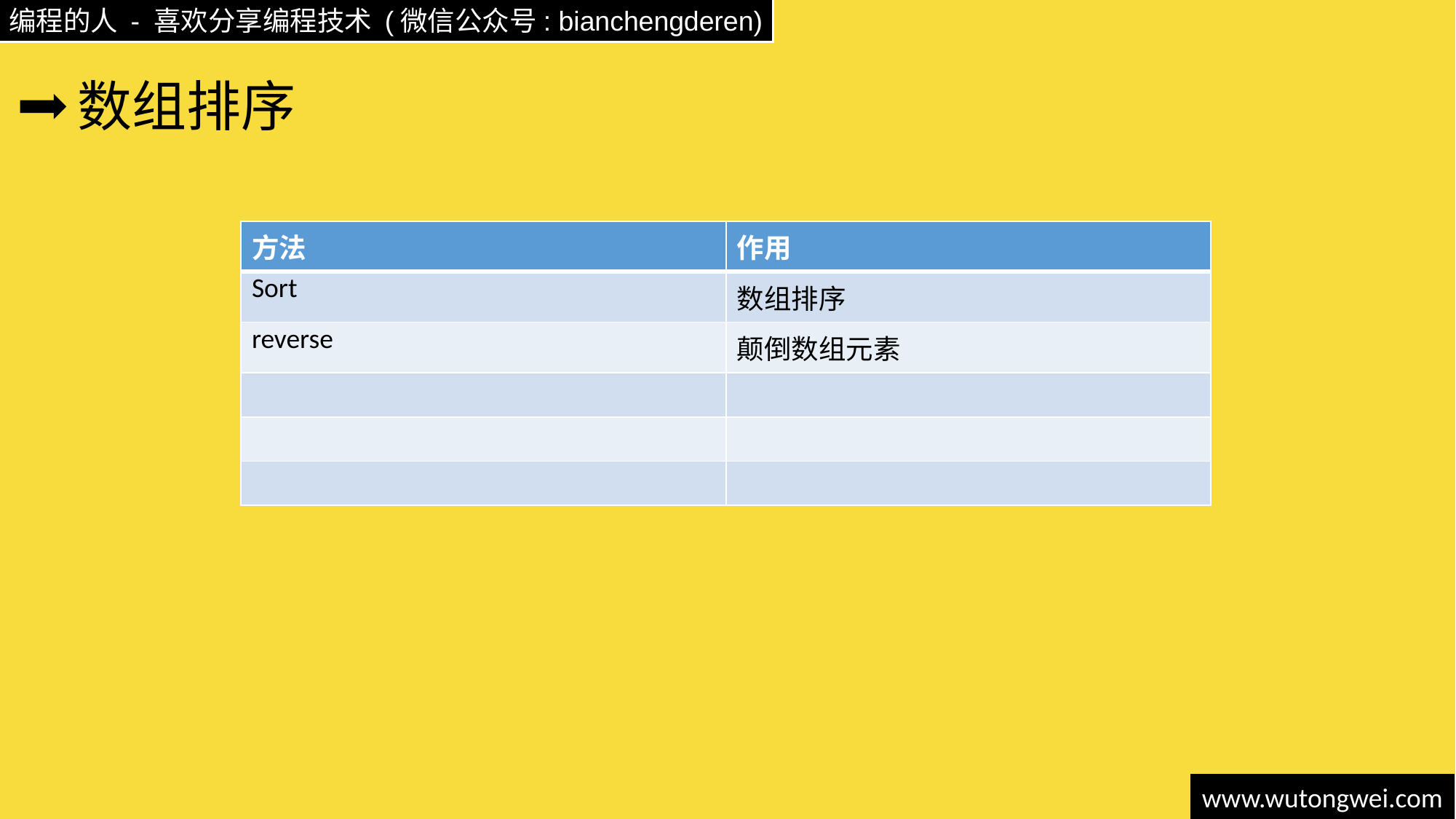

# 数组排序
| 方法 | 作用 |
| --- | --- |
| Sort | 数组排序 |
| reverse | 颠倒数组元素 |
|  |  |
|  |  |
|  |  |